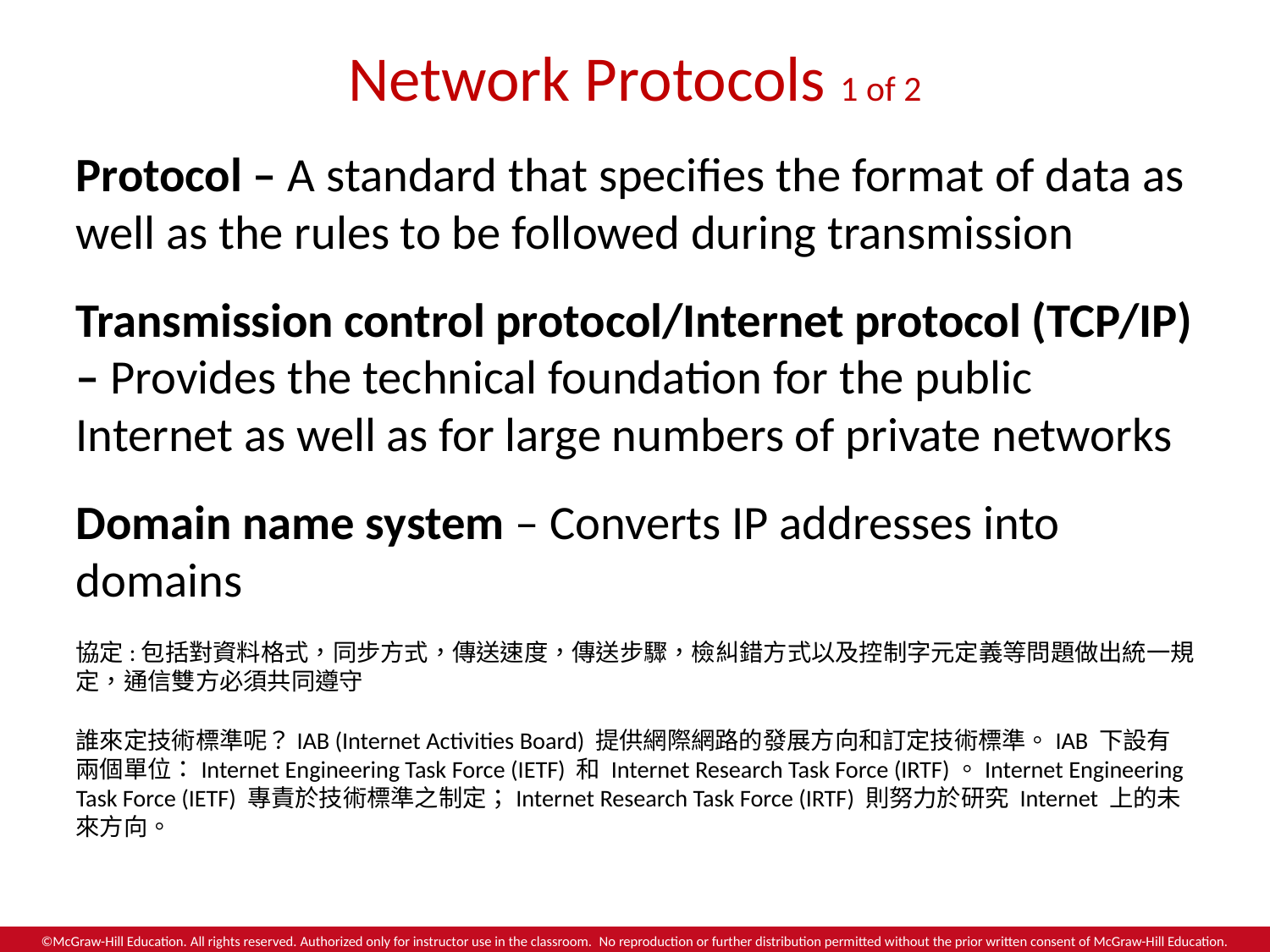

# Network Protocols 1 of 2
Protocol – A standard that specifies the format of data as well as the rules to be followed during transmission
Transmission control protocol/Internet protocol (TCP/IP) – Provides the technical foundation for the public Internet as well as for large numbers of private networks
Domain name system – Converts IP addresses into domains
協定:包括對資料格式，同步方式，傳送速度，傳送步驟，檢糾錯方式以及控制字元定義等問題做出統一規定，通信雙方必須共同遵守
誰來定技術標準呢？IAB (Internet Activities Board) 提供網際網路的發展方向和訂定技術標準。IAB 下設有兩個單位：Internet Engineering Task Force (IETF) 和 Internet Research Task Force (IRTF)。Internet Engineering Task Force (IETF) 專責於技術標準之制定；Internet Research Task Force (IRTF) 則努力於研究 Internet 上的未來方向。